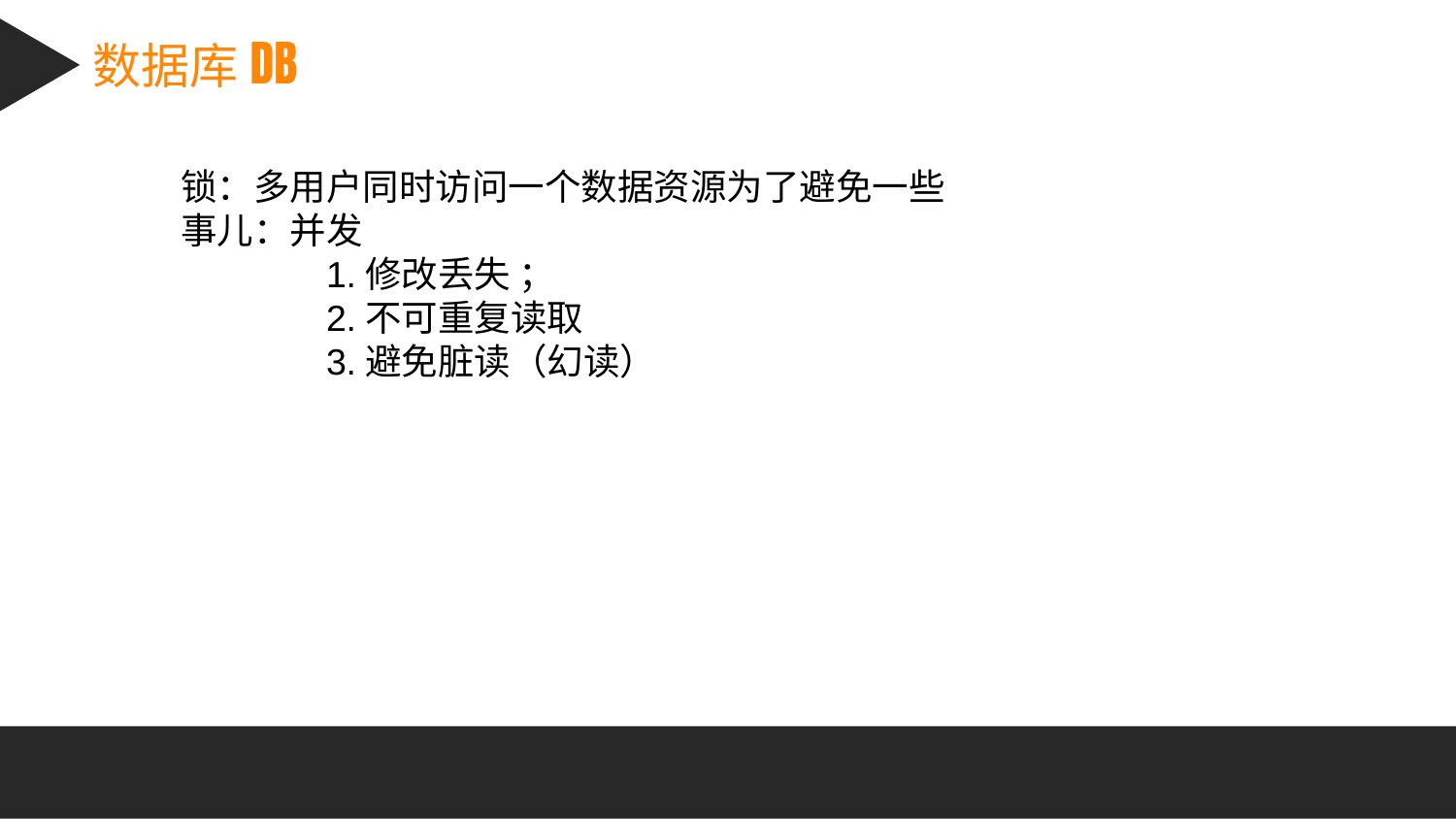

数据库DB
锁：多用户同时访问一个数据资源为了避免一些事儿：并发
	1.修改丢失 ；
	2.不可重复读取
	3.避免脏读（幻读）